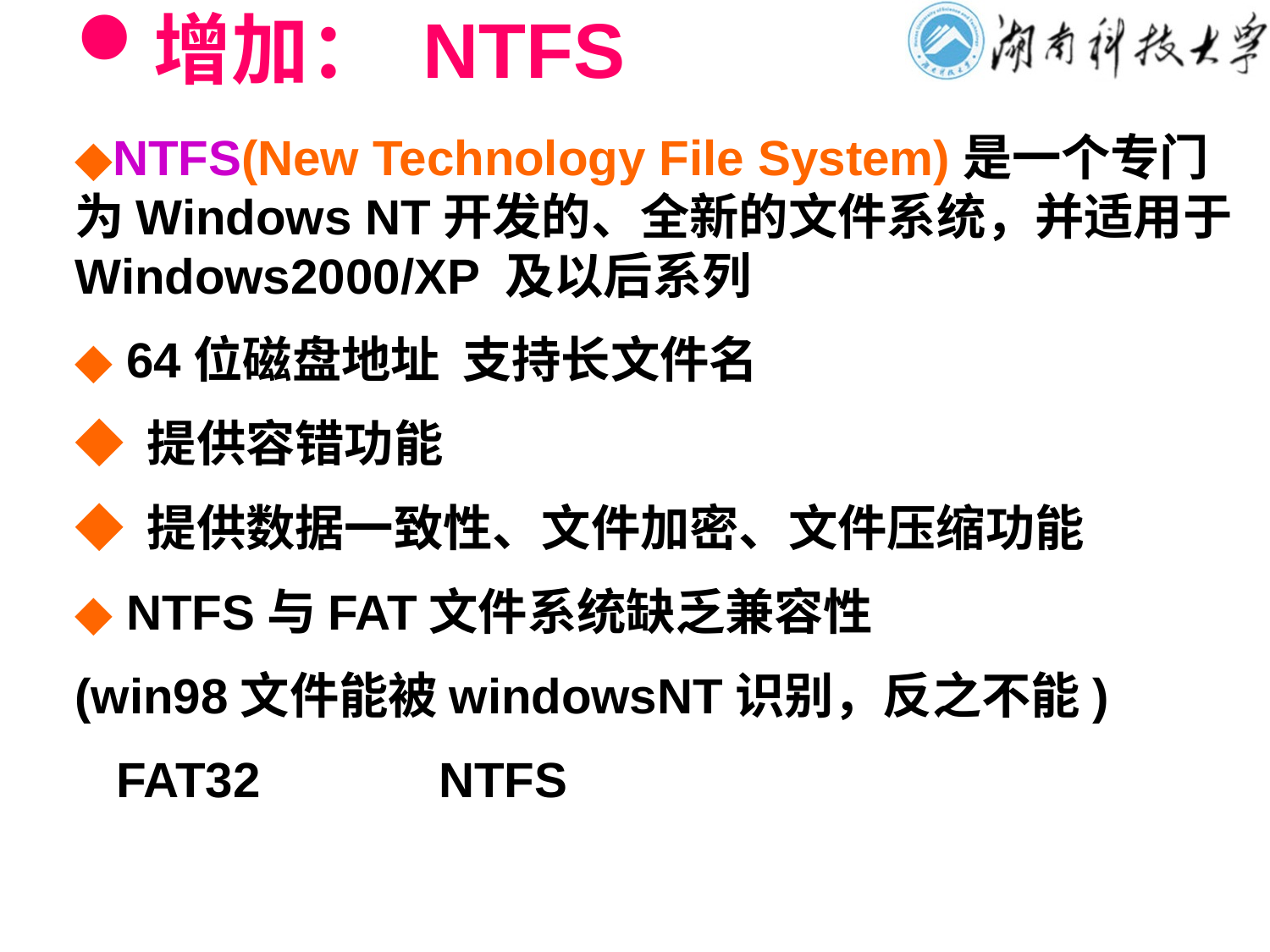

# 增加： NTFS
◆NTFS(New Technology File System)是一个专门为Windows NT开发的、全新的文件系统，并适用于Windows2000/XP 及以后系列
◆ 64位磁盘地址  支持长文件名
◆ 提供容错功能
◆ 提供数据一致性、文件加密、文件压缩功能
◆ NTFS与FAT文件系统缺乏兼容性
(win98文件能被windowsNT识别，反之不能)
   FAT32             NTFS